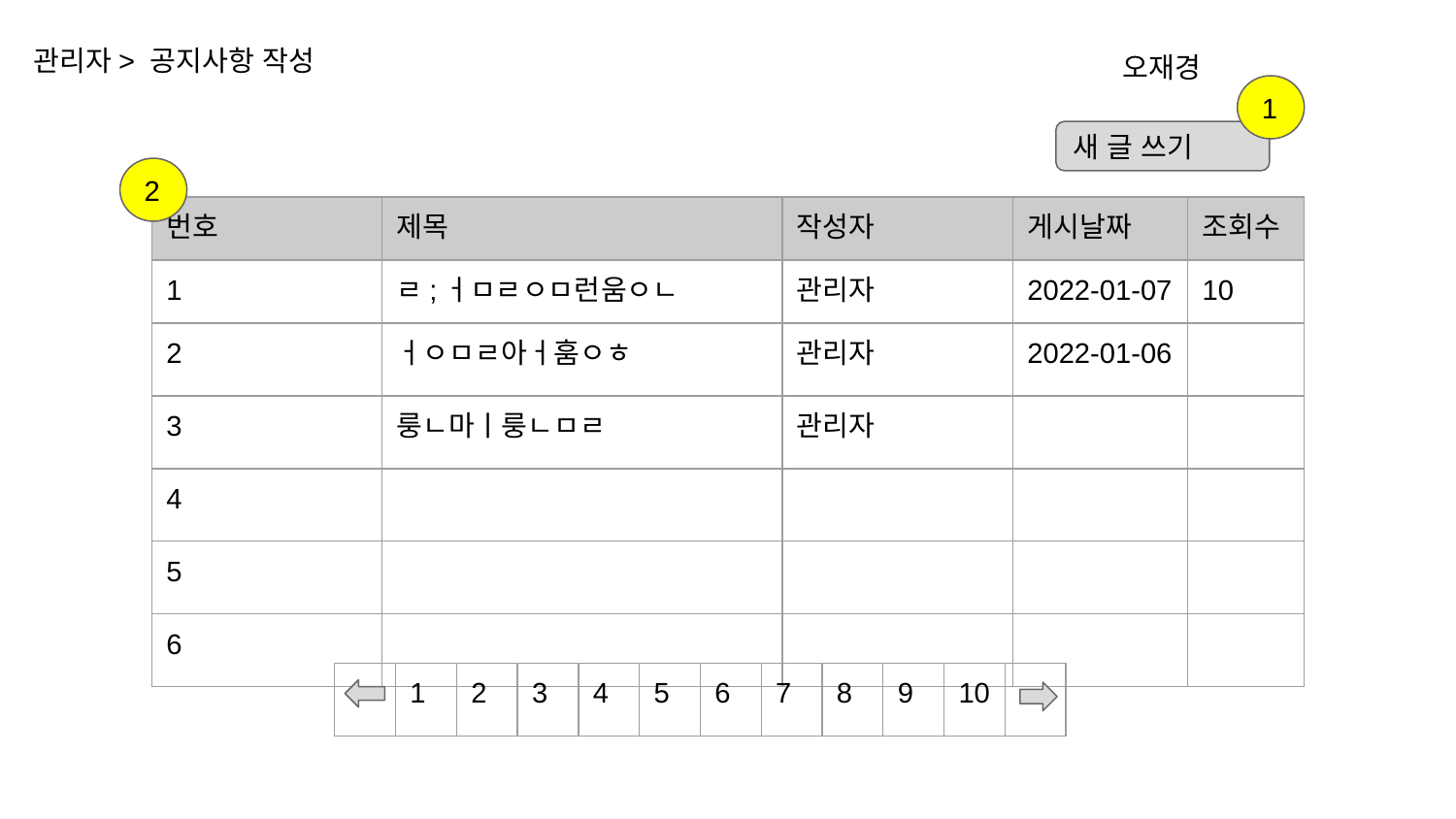

관리자> 공지사항 작성
오재경
1
새 글 쓰기
2
| 번호 | 제목 | 작성자 | 게시날짜 | 조회수 |
| --- | --- | --- | --- | --- |
| 1 | ㄹ;ㅓㅁㄹㅇㅁ런움ㅇㄴ | 관리자 | 2022-01-07 | 10 |
| 2 | ㅓㅇㅁㄹ아ㅓ훔ㅇㅎ | 관리자 | 2022-01-06 |  |
| 3 | 룽ㄴ마ㅣ룽ㄴㅁㄹ | 관리자 |  |  |
| 4 |  |  |  |  |
| 5 |  |  |  |  |
| 6 |  |  |  |  |
|  | 1 | 2 | 3 | 4 | 5 | 6 | 7 | 8 | 9 | 10 |  |
| --- | --- | --- | --- | --- | --- | --- | --- | --- | --- | --- | --- |